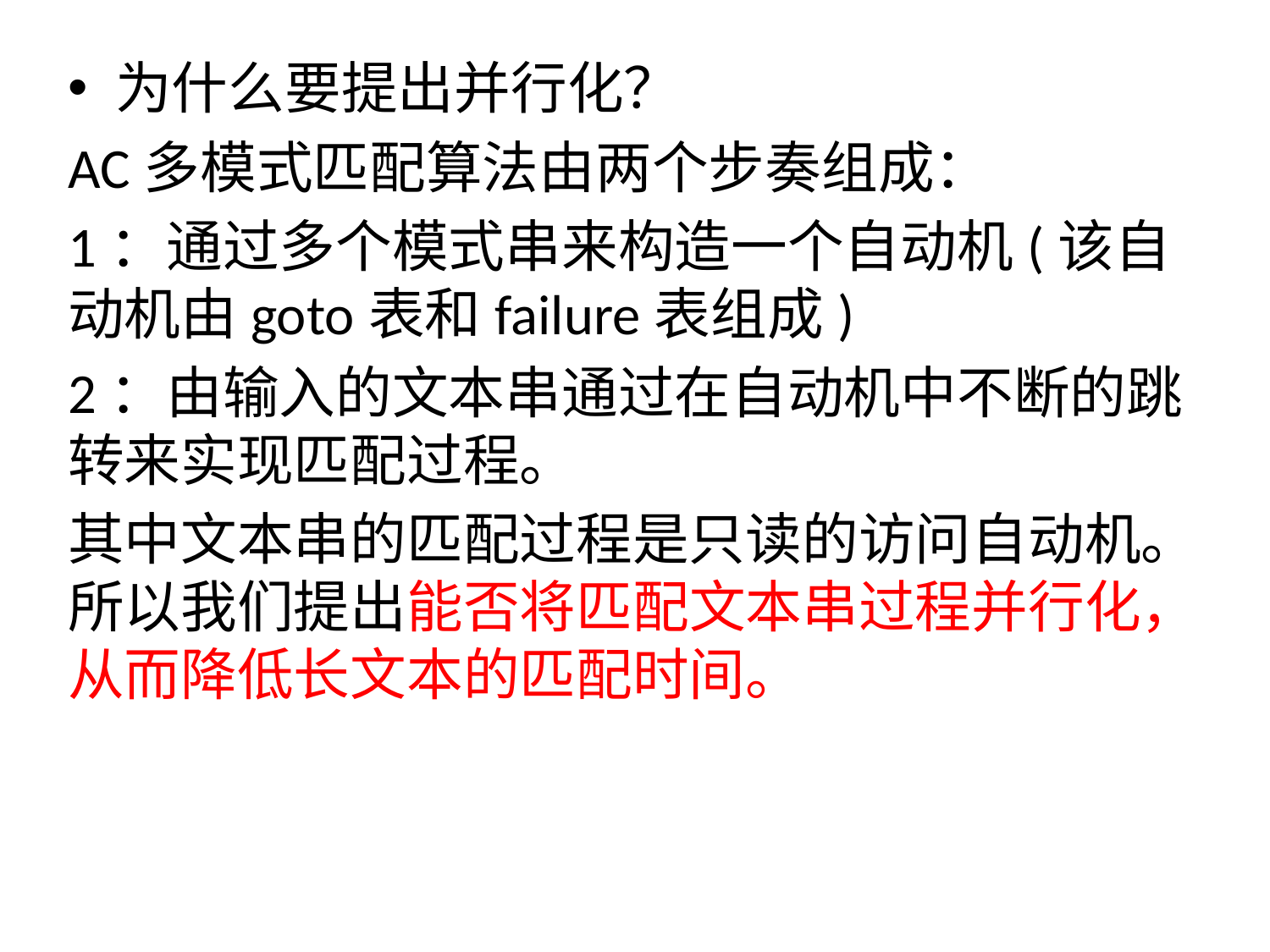

为什么要提出并行化？
AC多模式匹配算法由两个步奏组成：
1：通过多个模式串来构造一个自动机(该自动机由goto表和failure表组成)
2：由输入的文本串通过在自动机中不断的跳转来实现匹配过程。
其中文本串的匹配过程是只读的访问自动机。所以我们提出能否将匹配文本串过程并行化，从而降低长文本的匹配时间。